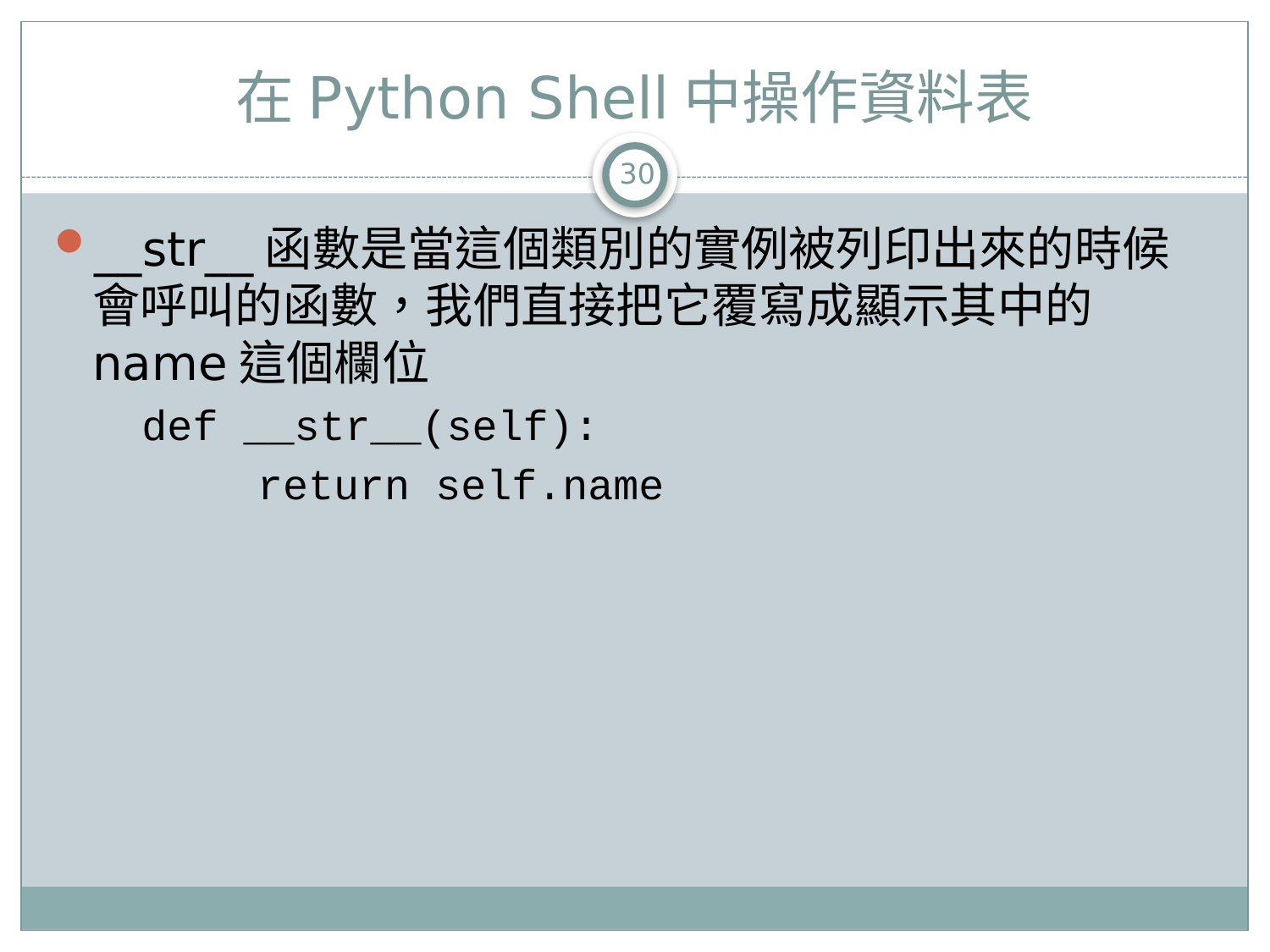

# 在Python Shell中操作資料表
30
__str__函數是當這個類別的實例被列印出來的時候會呼叫的函數，我們直接把它覆寫成顯示其中的name這個欄位
 def __str__(self):
     return self.name